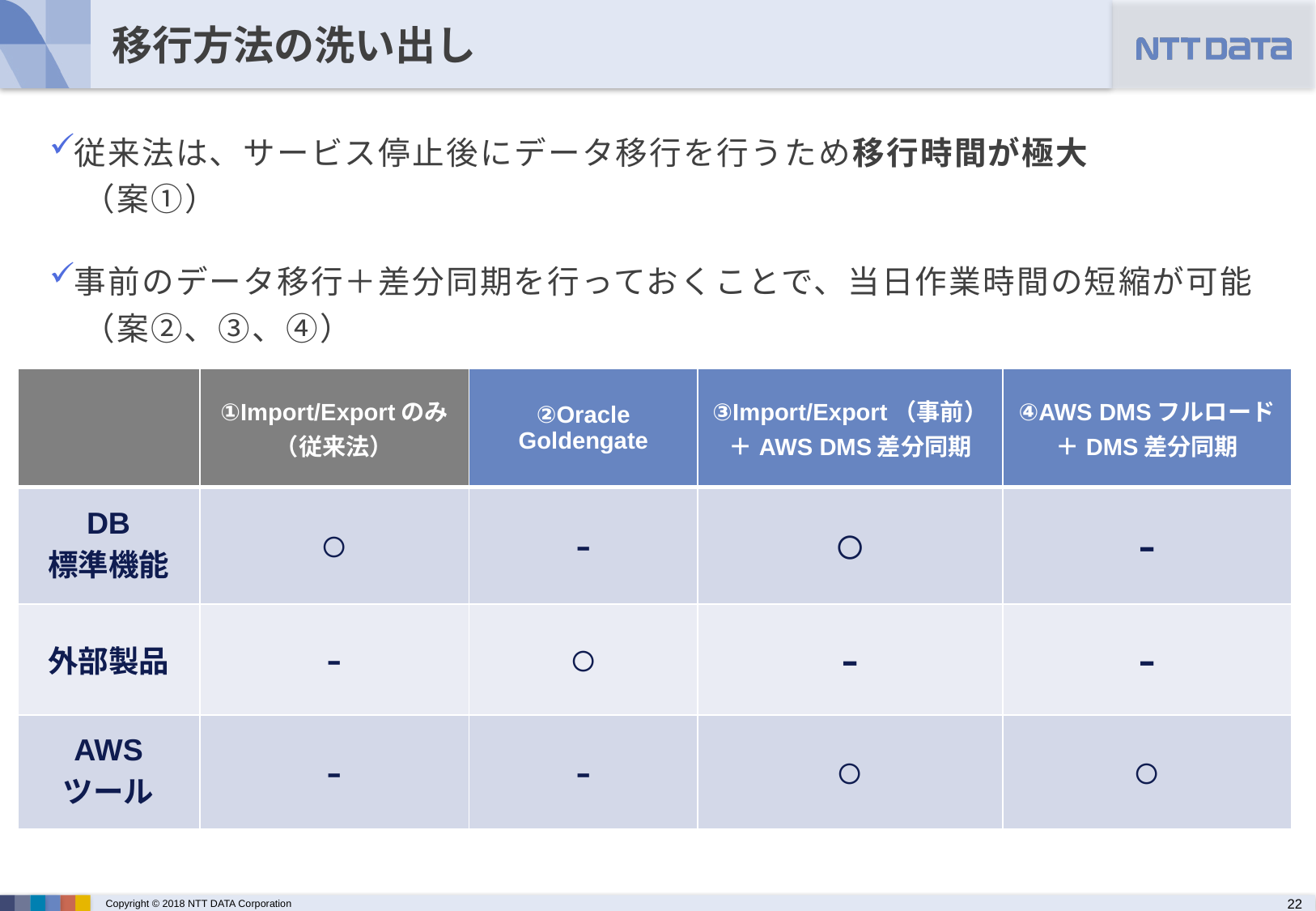

# 移行方法の洗い出し
従来法は、サービス停止後にデータ移行を行うため移行時間が極大
　（案①）

事前のデータ移行＋差分同期を行っておくことで、当日作業時間の短縮が可能
　（案②、③、④）
|  | ①Import/Exportのみ （従来法） | ②Oracle Goldengate | ③Import/Export（事前） ＋AWS DMS差分同期 | ④AWS DMSフルロード ＋DMS差分同期 |
| --- | --- | --- | --- | --- |
| DB 標準機能 | ○ | - | ○ | - |
| 外部製品 | - | ○ | - | - |
| AWS ツール | - | - | ○ | ○ |
従来法はサービス停止してからデータの移行を行う⇒移行時間が極大
なので、事前にデータ移行＋当日作業は差分同期を実施しておけば、移行時間を短縮することができる。